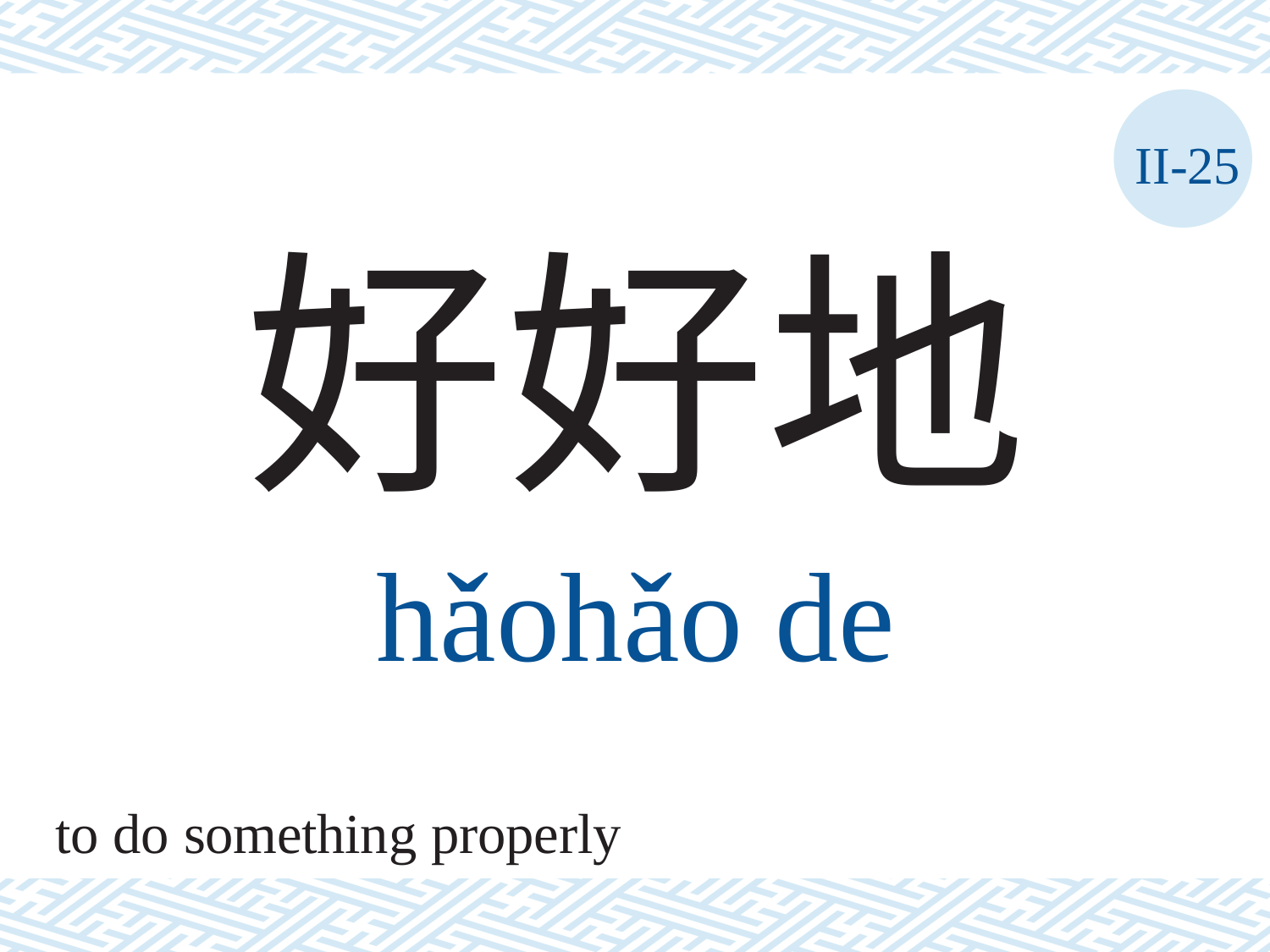

II-25
好好地
hǎohǎo	de
to do something properly